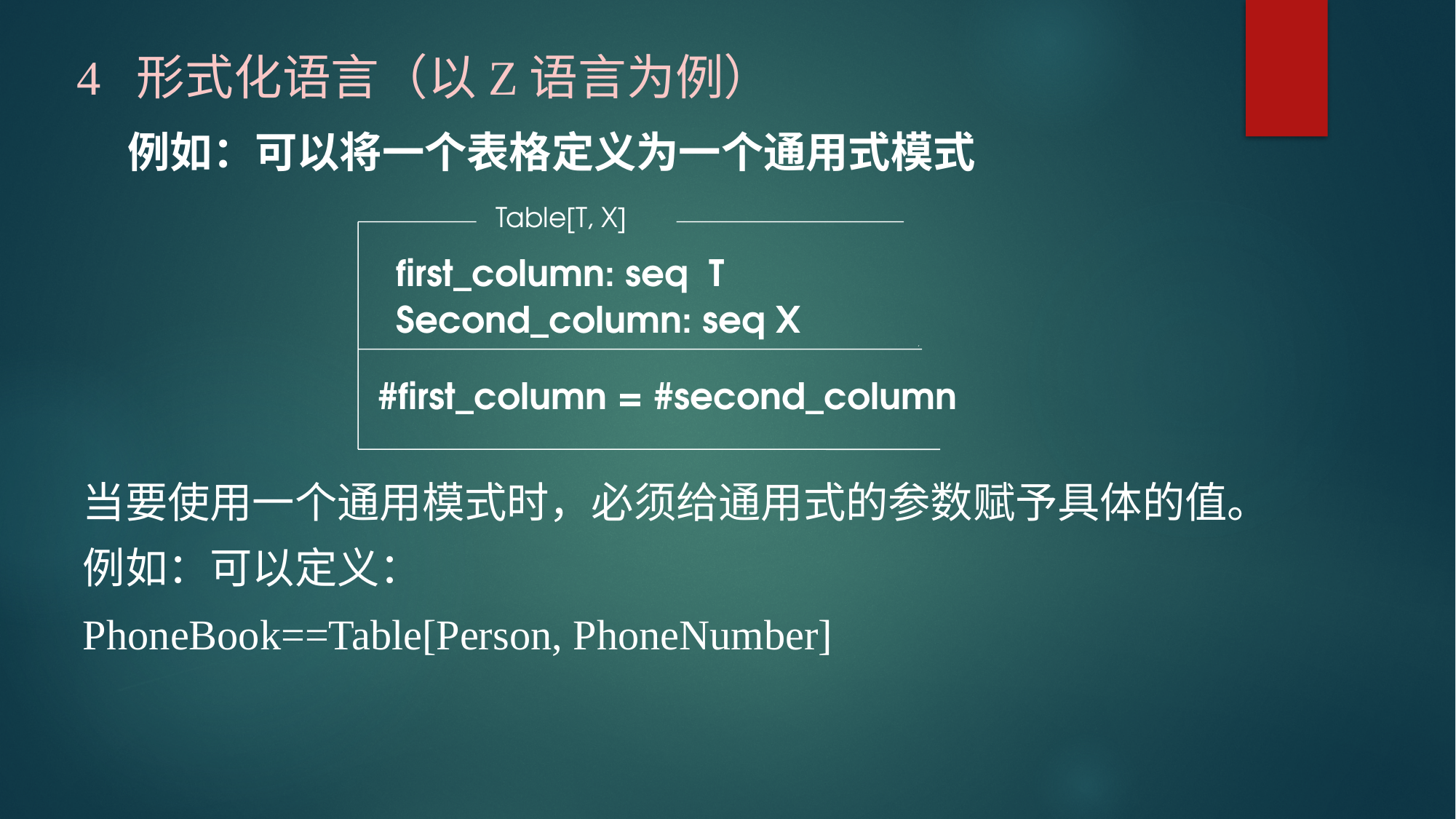

# 4  形式化语言（以Z语言为例）
例如：可以将一个表格定义为一个通用式模式

Table[T, X]

first_column: seq  T
Second_column: seq X

#first_column = #second_column

当要使用一个通用模式时，必须给通用式的参数赋予具体的值。
例如：可以定义：
PhoneBook==Table[Person, PhoneNumber]